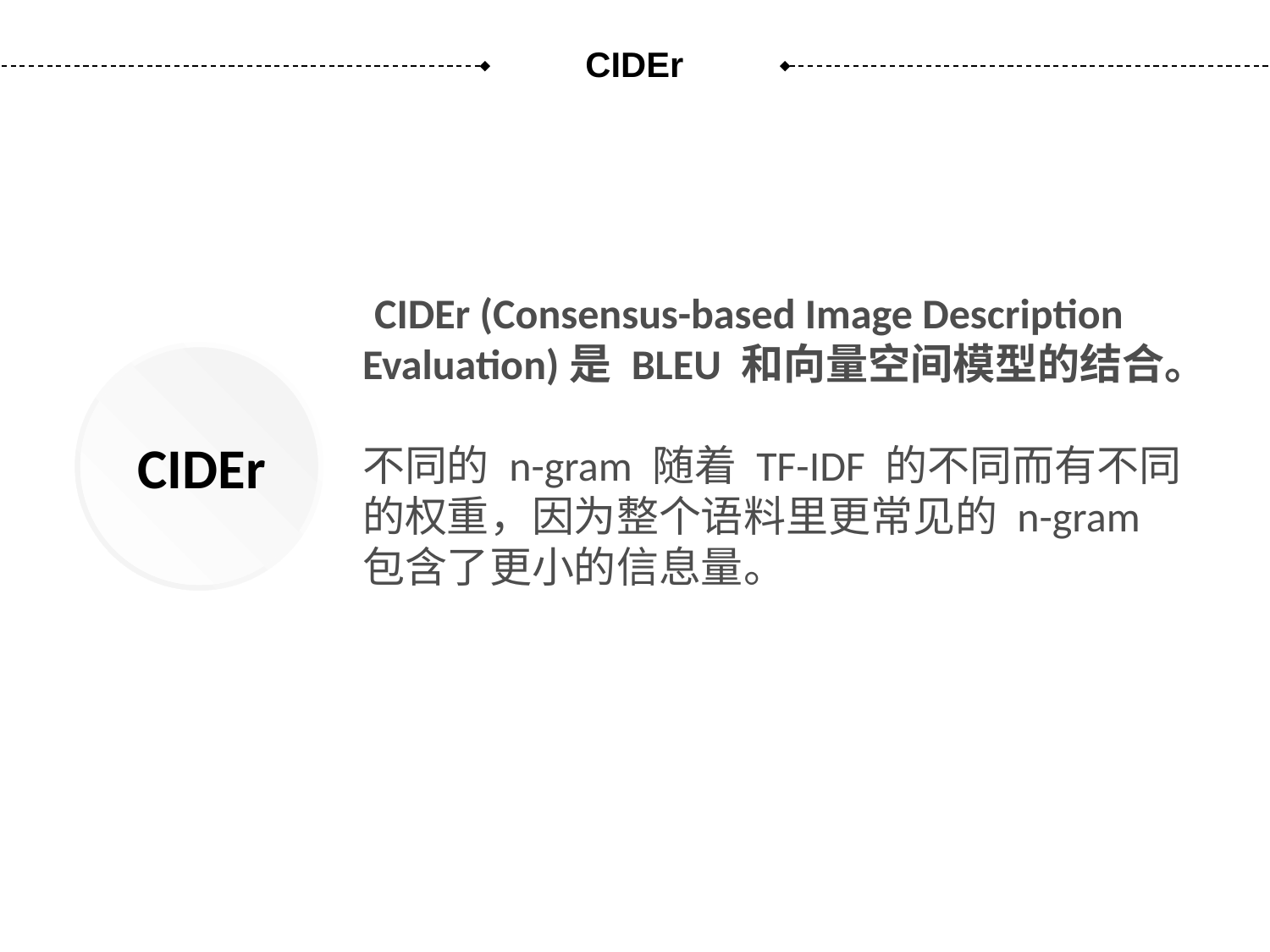

CIDEr
 CIDEr (Consensus-based Image Description Evaluation)是 BLEU 和向量空间模型的结合。

不同的 n-gram 随着 TF-IDF 的不同而有不同的权重，因为整个语料里更常见的 n-gram 包含了更小的信息量。

CIDEr